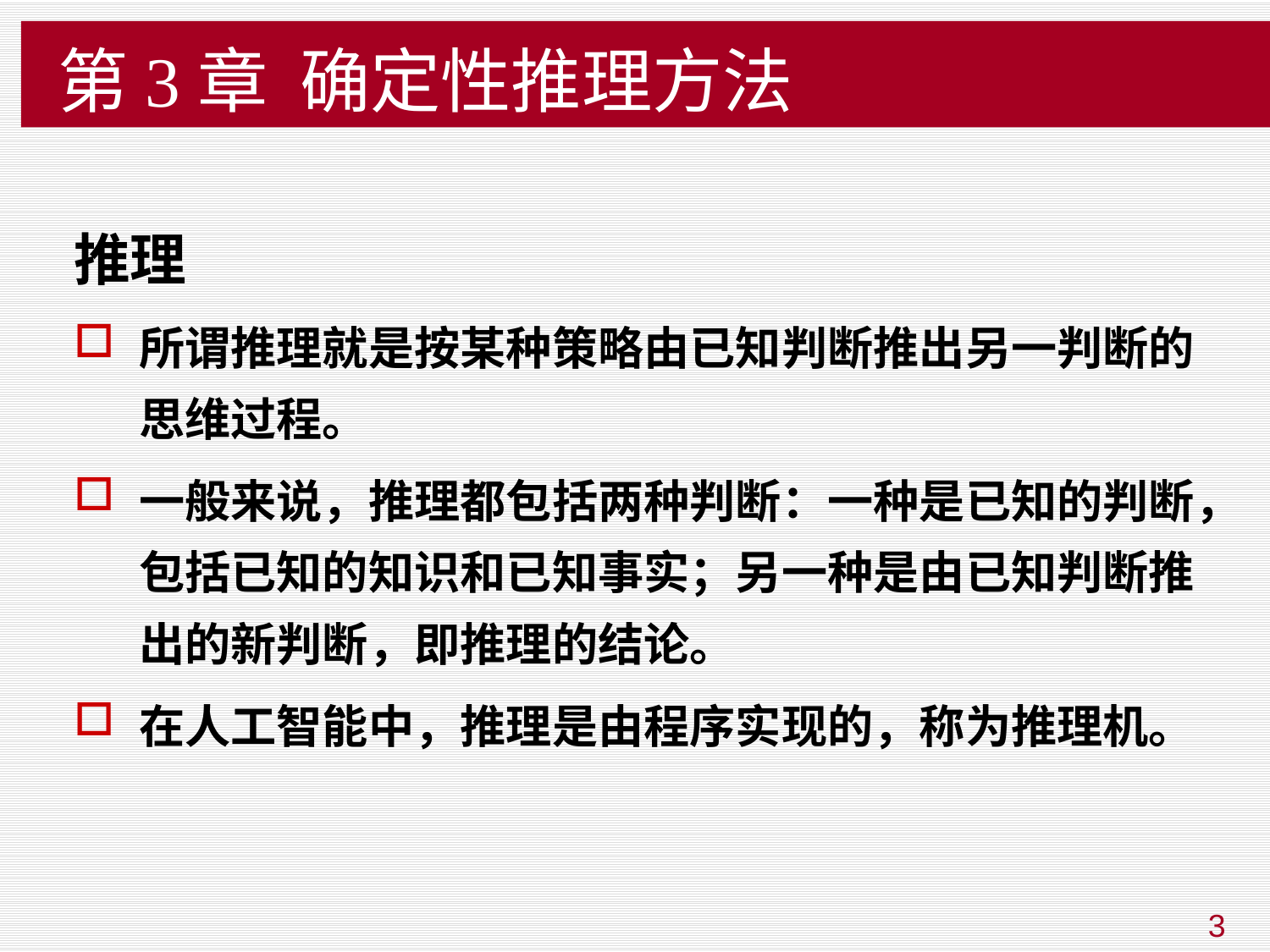

第3章  确定性推理方法
推理
所谓推理就是按某种策略由已知判断推出另一判断的思维过程。
一般来说，推理都包括两种判断：一种是已知的判断，包括已知的知识和已知事实；另一种是由已知判断推出的新判断，即推理的结论。
在人工智能中，推理是由程序实现的，称为推理机。
3